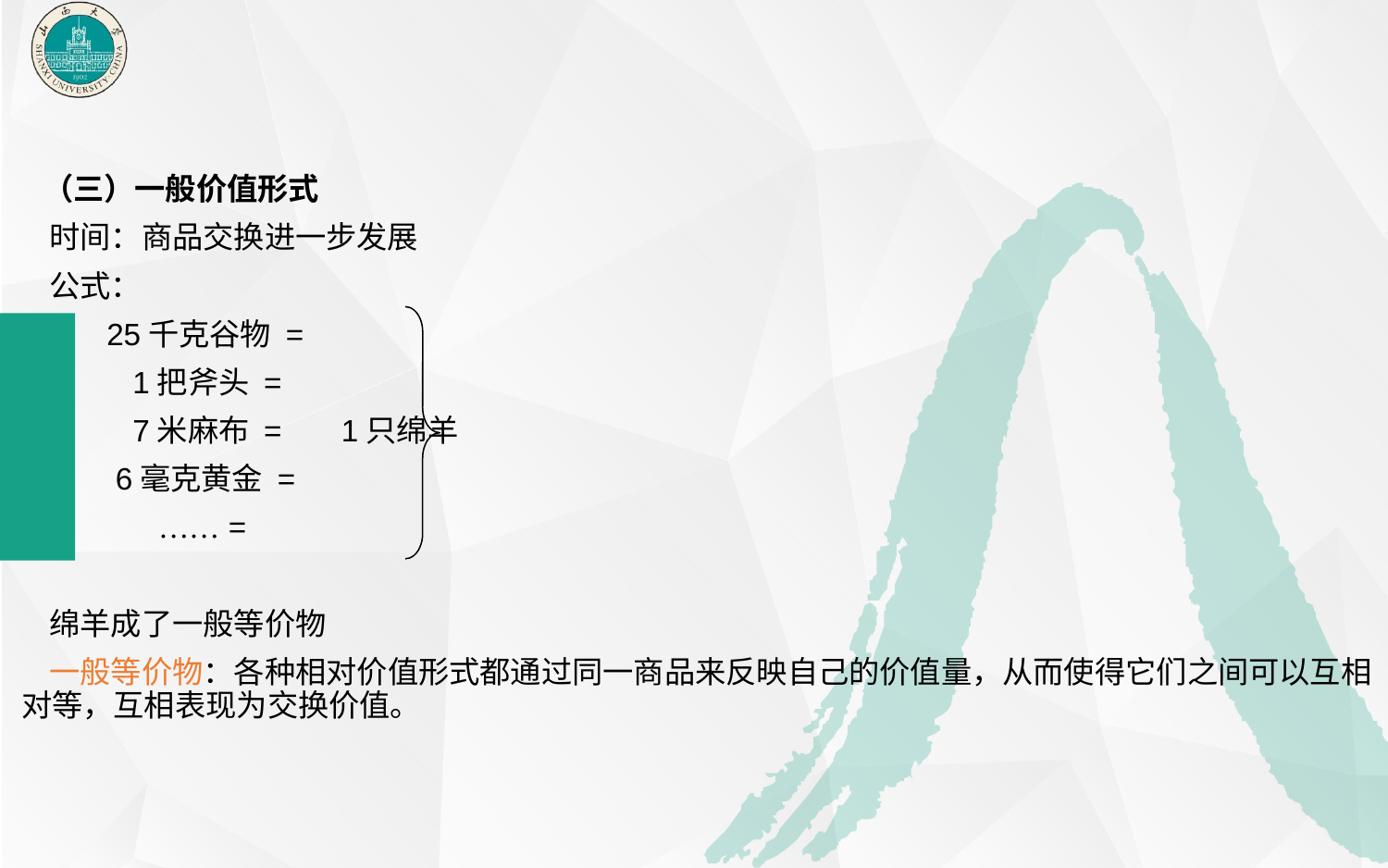

（三）一般价值形式
   时间：商品交换进一步发展
   公式：
          25千克谷物 =
             1把斧头 =
             7米麻布 =       1只绵羊
           6毫克黄金 =
                …… =

   绵羊成了一般等价物
   一般等价物：各种相对价值形式都通过同一商品来反映自己的价值量，从而使得它们之间可以互相对等，互相表现为交换价值。